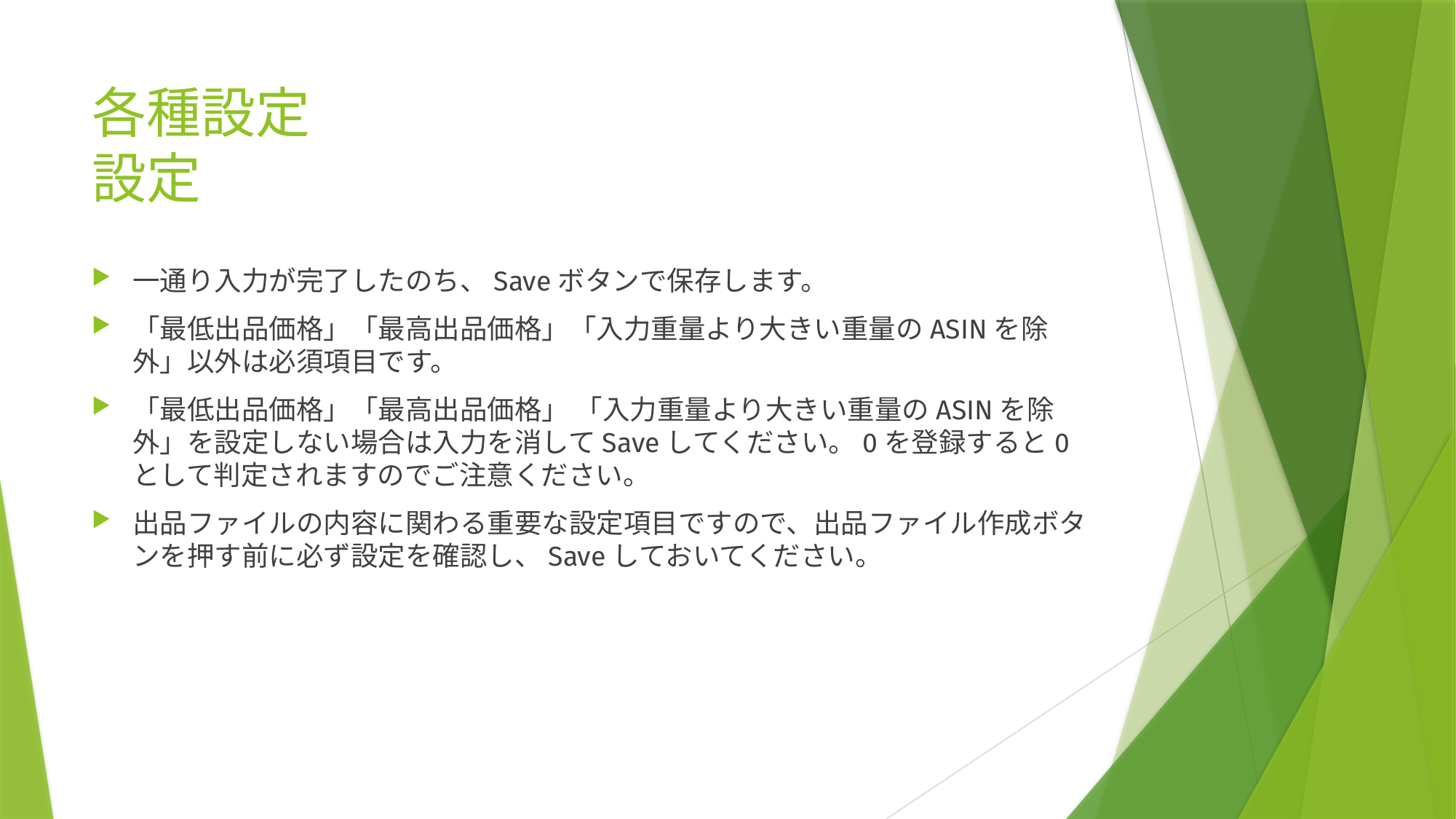

# 各種設定 設定
一通り入力が完了したのち、Saveボタンで保存します。
「最低出品価格」「最高出品価格」「入力重量より大きい重量のASINを除外」以外は必須項目です。
「最低出品価格」「最高出品価格」 「入力重量より大きい重量のASINを除外」を設定しない場合は入力を消してSaveしてください。0を登録すると0として判定されますのでご注意ください。
出品ファイルの内容に関わる重要な設定項目ですので、出品ファイル作成ボタンを押す前に必ず設定を確認し、Saveしておいてください。